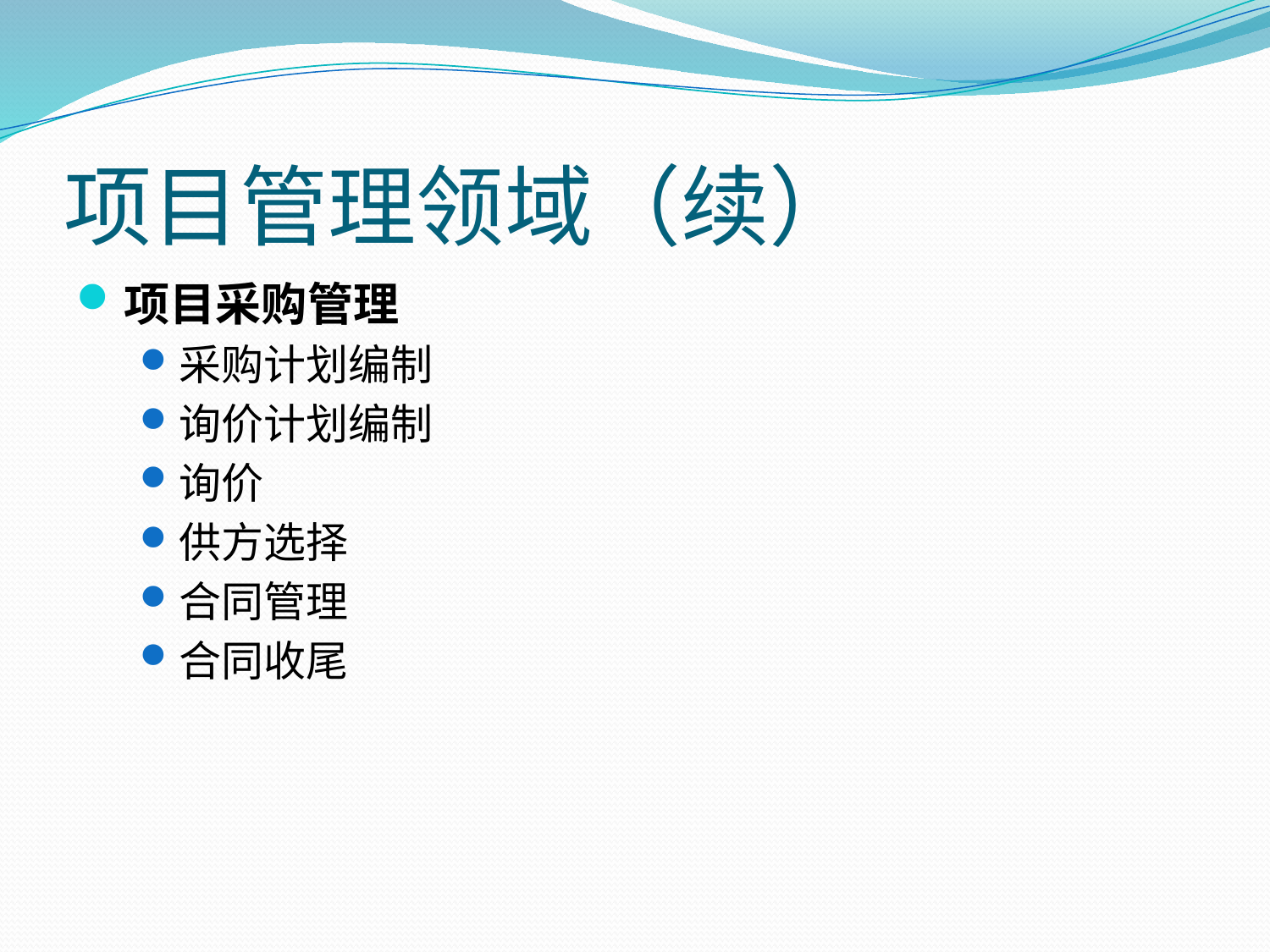

# 项目管理领域（续）
项目采购管理
采购计划编制
询价计划编制
询价
供方选择
合同管理
合同收尾